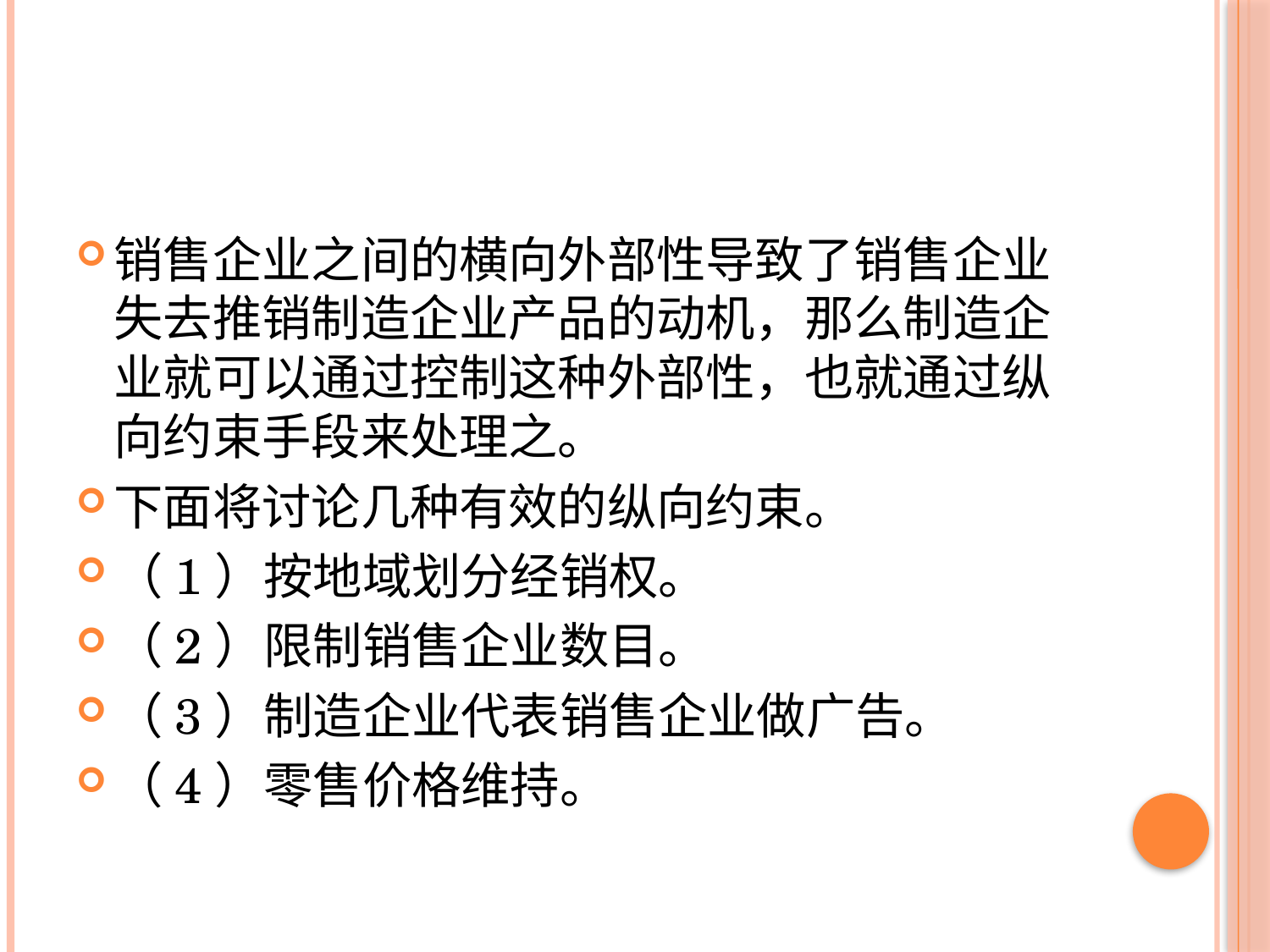

#
销售企业之间的横向外部性导致了销售企业失去推销制造企业产品的动机，那么制造企业就可以通过控制这种外部性，也就通过纵向约束手段来处理之。
下面将讨论几种有效的纵向约束。
（1）按地域划分经销权。
（2）限制销售企业数目。
（3）制造企业代表销售企业做广告。
（4）零售价格维持。